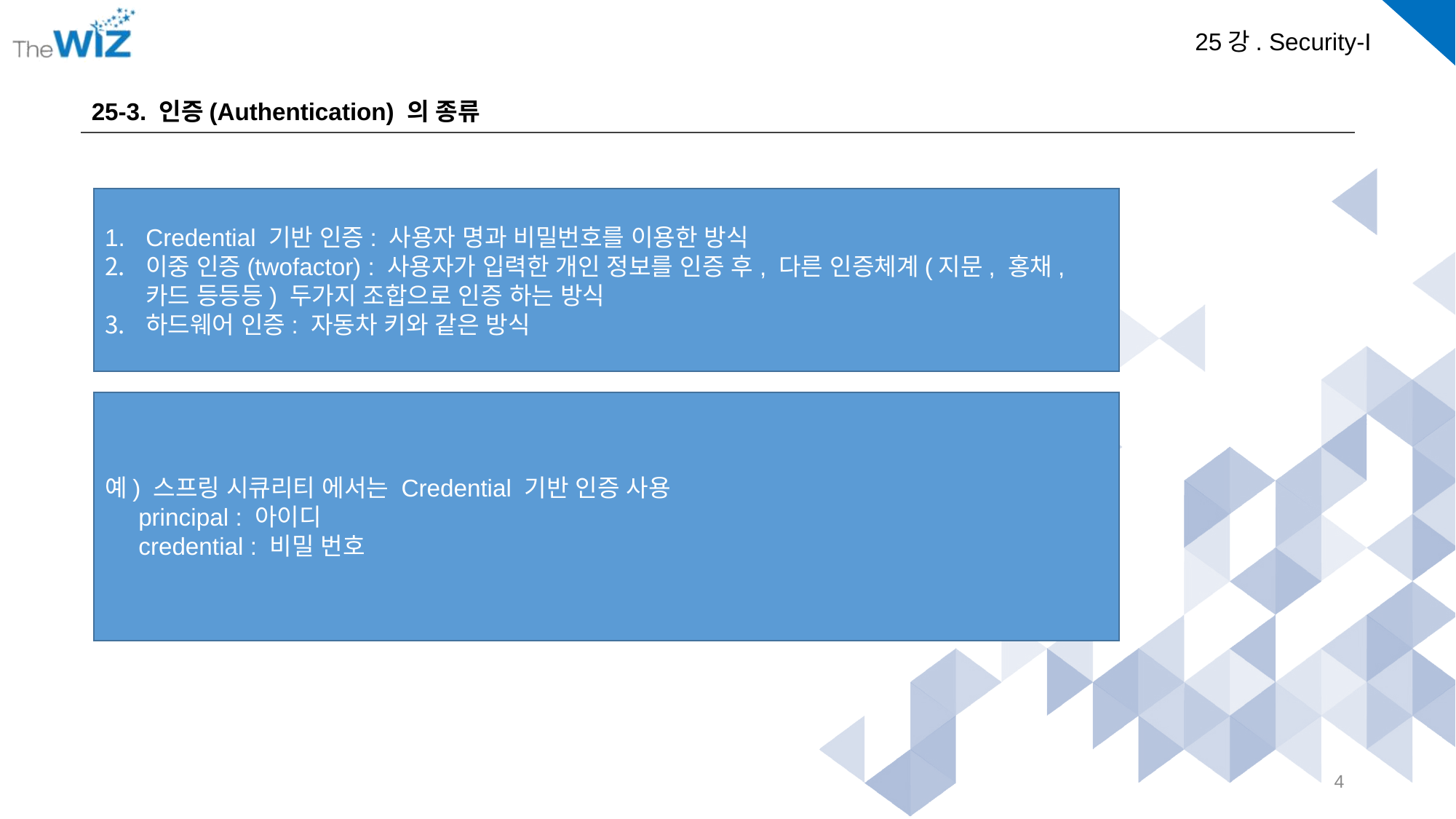

25-3. 인증(Authentication) 의 종류
Credential 기반 인증: 사용자 명과 비밀번호를 이용한 방식
이중 인증(twofactor) : 사용자가 입력한 개인 정보를 인증 후, 다른 인증체계(지문, 홍채, 카드 등등등) 두가지 조합으로 인증 하는 방식
하드웨어 인증: 자동차 키와 같은 방식
예) 스프링 시큐리티 에서는 Credential 기반 인증 사용
     principal : 아이디
     credential : 비밀 번호
4